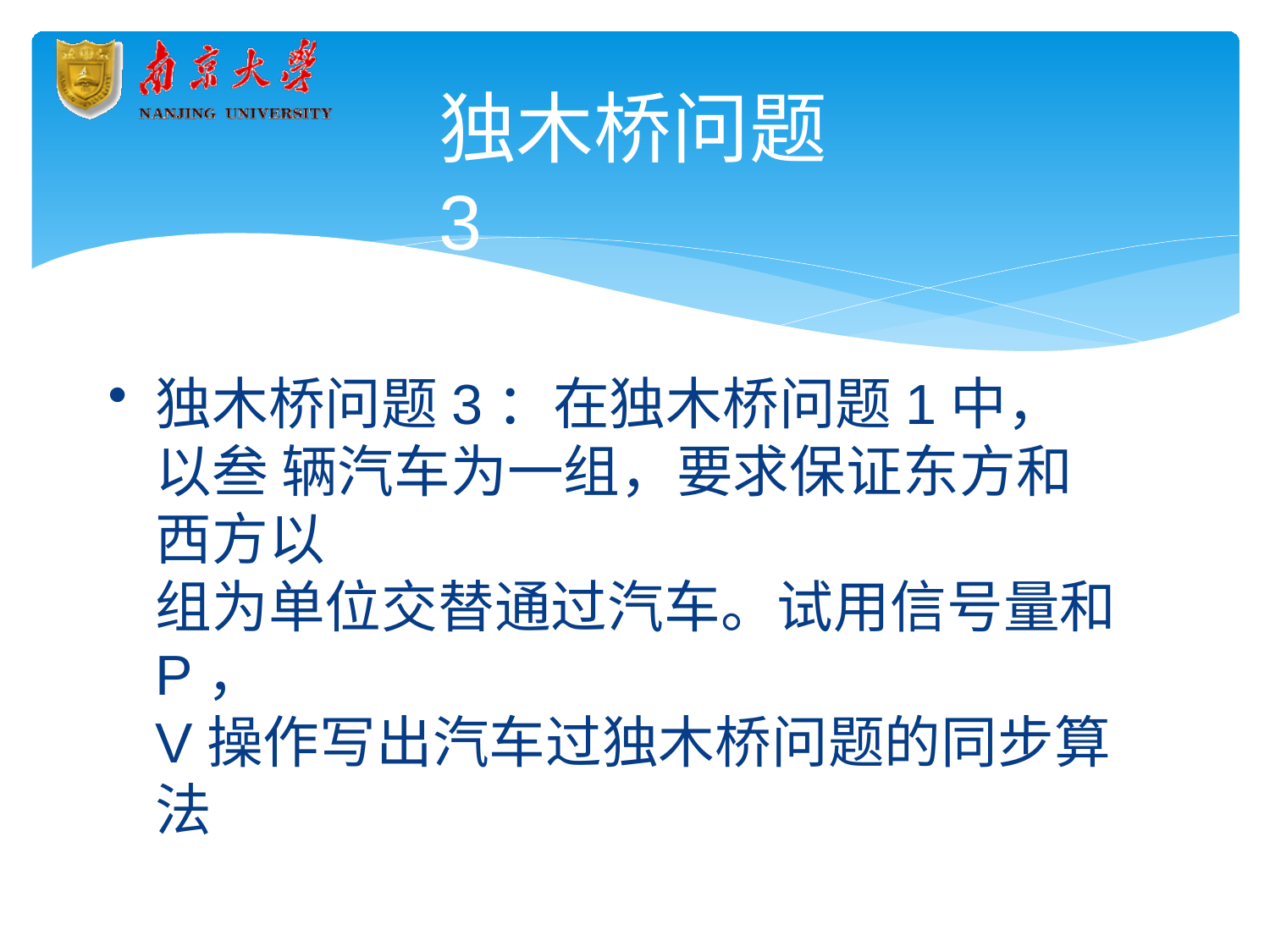

# 独木桥问题3
独木桥问题3：在独木桥问题1中，以叁 辆汽车为一组，要求保证东方和西方以
组为单位交替通过汽车。试用信号量和P，
V操作写出汽车过独木桥问题的同步算法